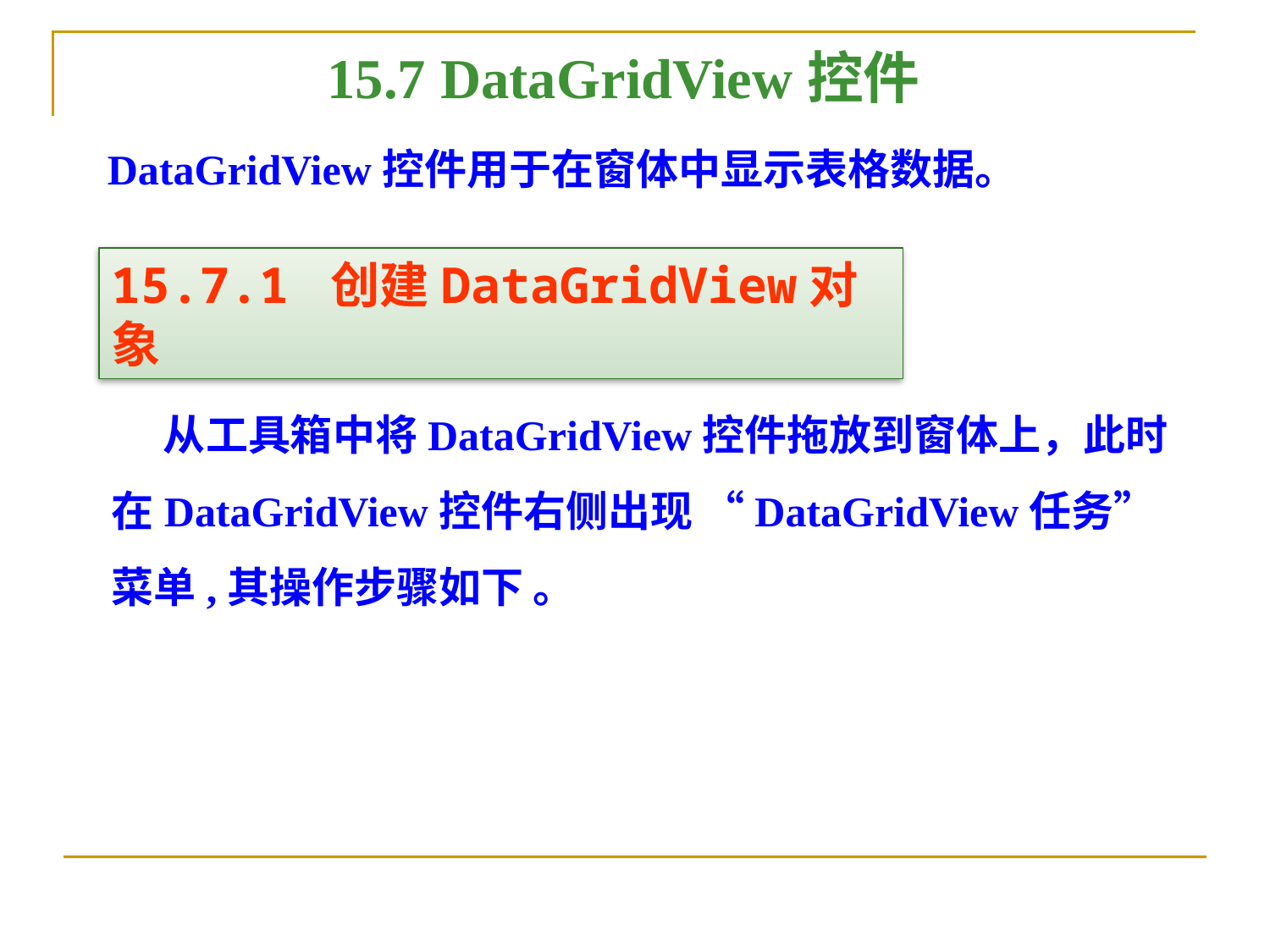

15.7 DataGridView控件
DataGridView控件用于在窗体中显示表格数据。
15.7.1 创建DataGridView对象
　 从工具箱中将DataGridView控件拖放到窗体上，此时在DataGridView控件右侧出现 “DataGridView任务”菜单,其操作步骤如下 。